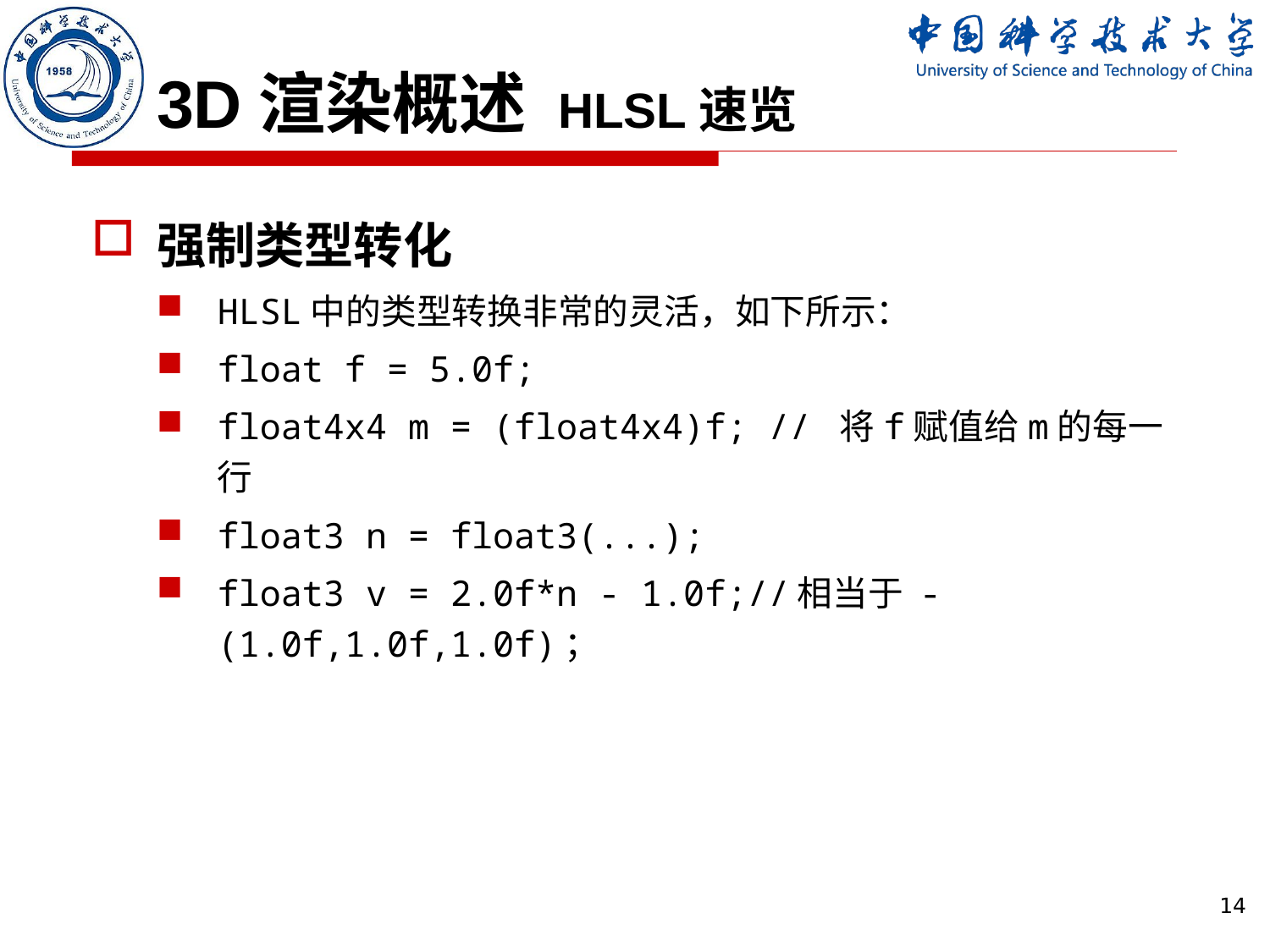

# 3D渲染概述 HLSL速览
强制类型转化
HLSL中的类型转换非常的灵活，如下所示：
float f = 5.0f;
float4x4 m = (float4x4)f; // 将f赋值给m的每一行
float3 n = float3(...);
float3 v = 2.0f*n - 1.0f;//相当于 -(1.0f,1.0f,1.0f)；

14